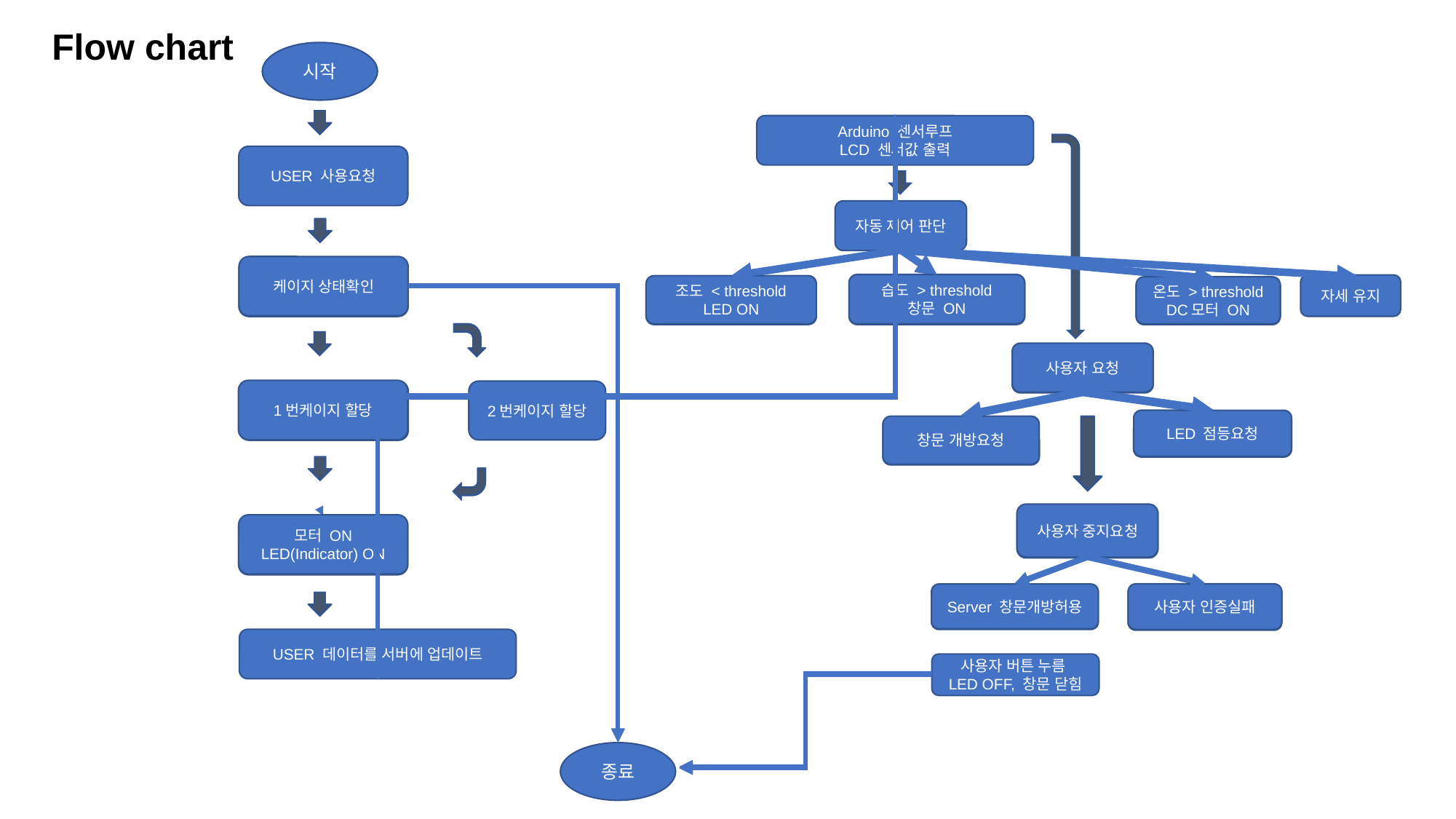

Flow chart
시작

Arduino 센서루프
LCD 센서값 출력
USER 사용요청

자동 제어 판단

케이지 상태확인
케이지 상태확인
습도 > threshold
창문 ON
자세 유지
습도 > threshold
창문 ON
조도 < threshold
LED ON
조도 < threshold
LED ON
온도 > threshold
DC모터 ON
온도 > threshold
DC모터 ON

사용자 요청
사용자 요청
1번케이지 할당
1번케이지 할당
2번케이지 할당
LED 점등요청
LED 점등요청
창문 개방요청

창문 개방요청

사용자 중지요청
사용자 중지요청
모터 ON
LED(Indicator) ON
모터 ON
LED(Indicator) ON
사용자 인증실패
Server 창문개방허용
사용자 인증실패
Server 창문개방허용

USER 데이터를 서버에 업데이트
사용자 버튼 누름
LED OFF, 창문 닫힘
종료